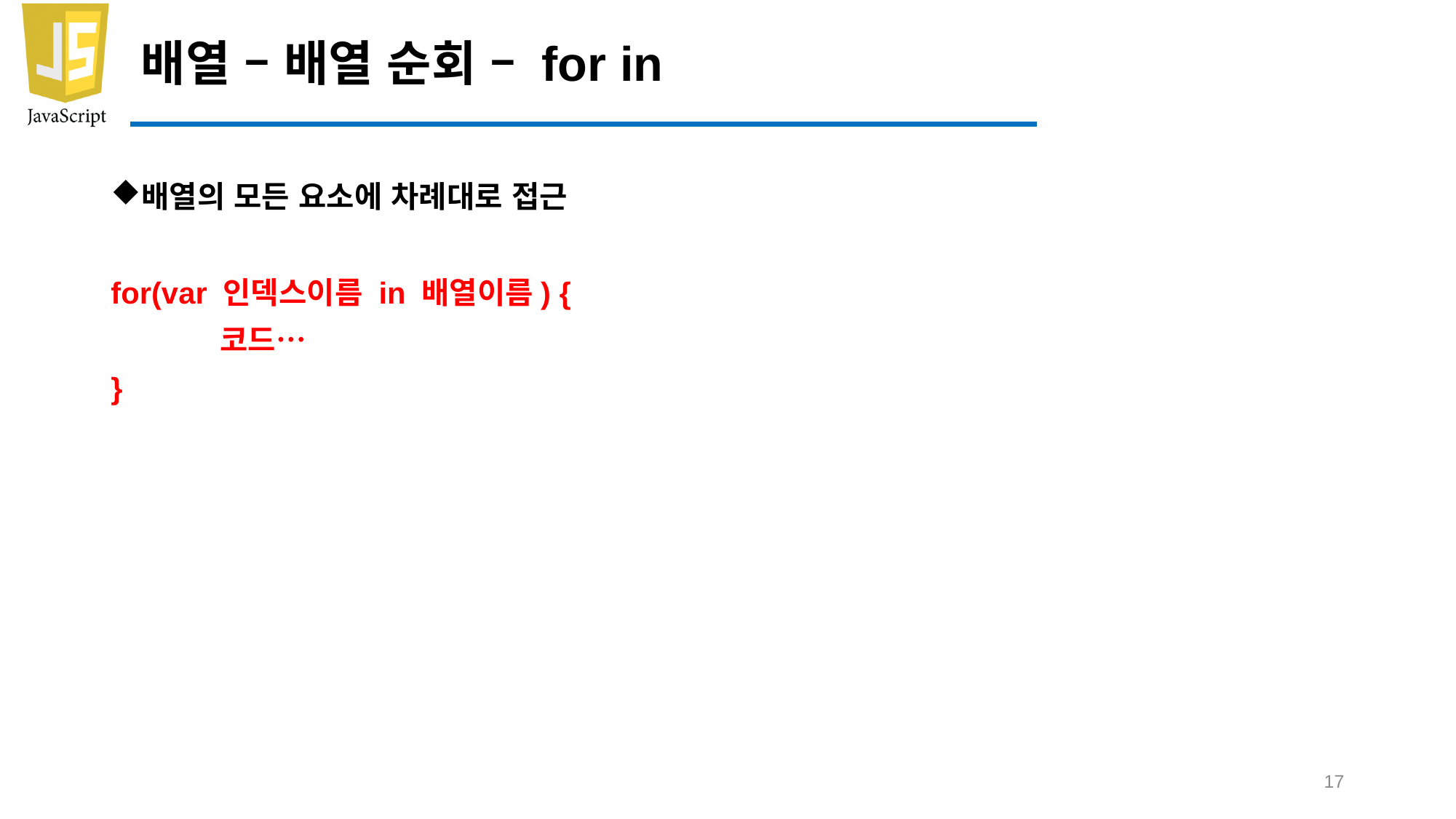

# 배열 – 배열 순회 – for in
배열의 모든 요소에 차례대로 접근

for(var 인덱스이름 in 배열이름) {
	코드…
}
17